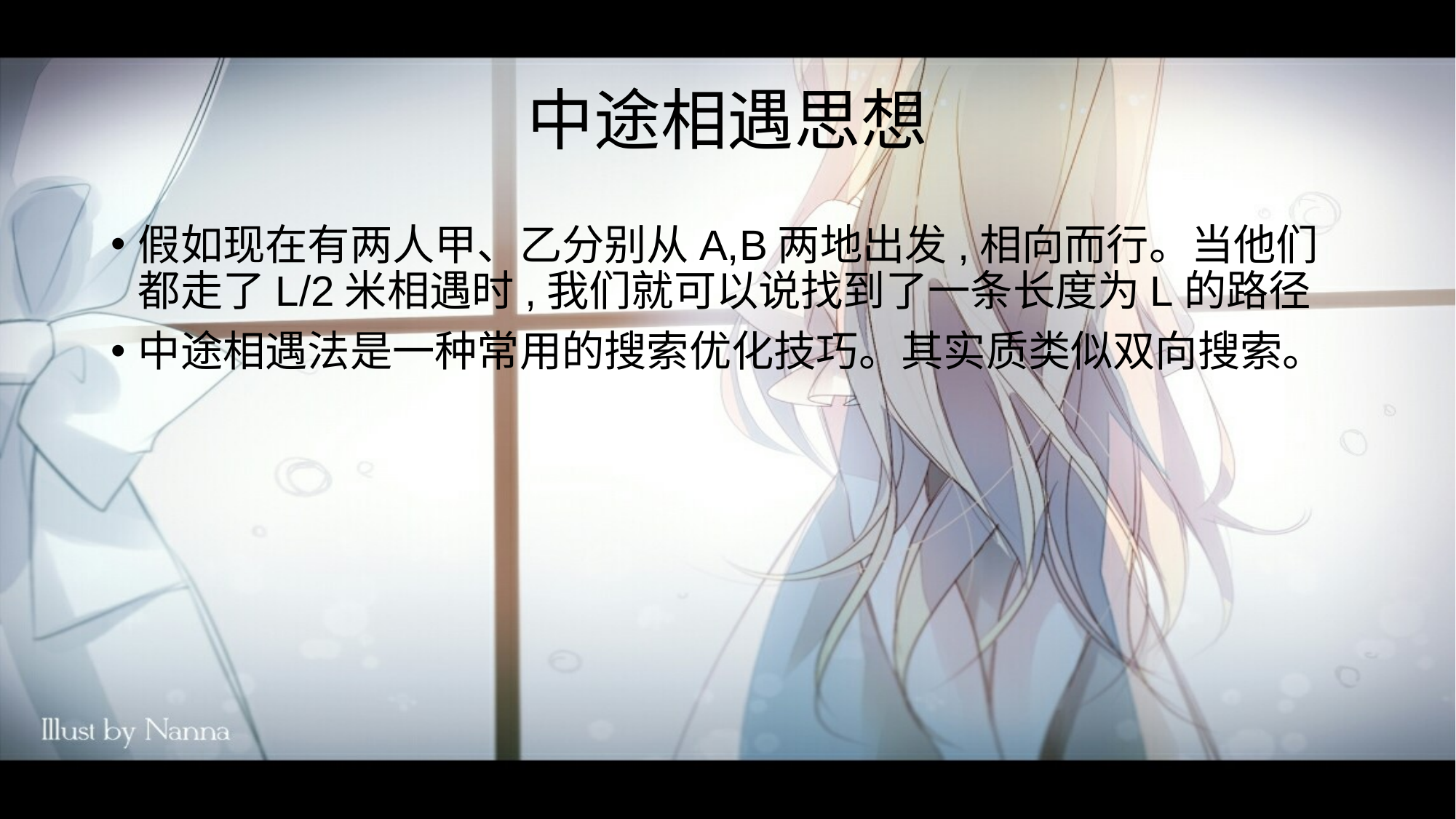

# 中途相遇思想
假如现在有两人甲、乙分别从A,B两地出发,相向而行。当他们都走了L/2米相遇时,我们就可以说找到了一条长度为L的路径
中途相遇法是一种常用的搜索优化技巧。其实质类似双向搜索。